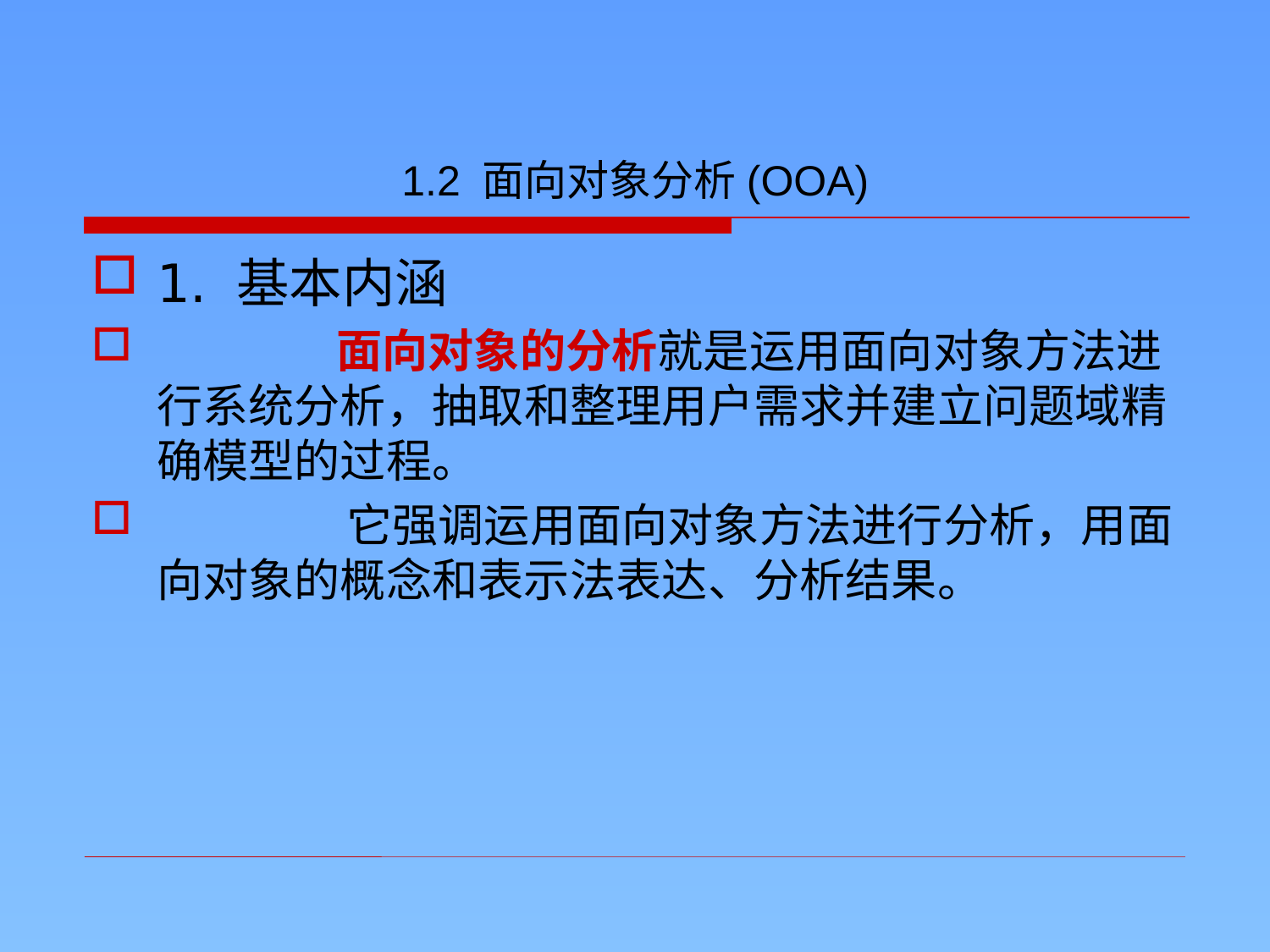

1.2 面向对象分析(OOA)
1. 基本内涵
	    面向对象的分析就是运用面向对象方法进行系统分析，抽取和整理用户需求并建立问题域精确模型的过程。
	     它强调运用面向对象方法进行分析，用面向对象的概念和表示法表达、分析结果。